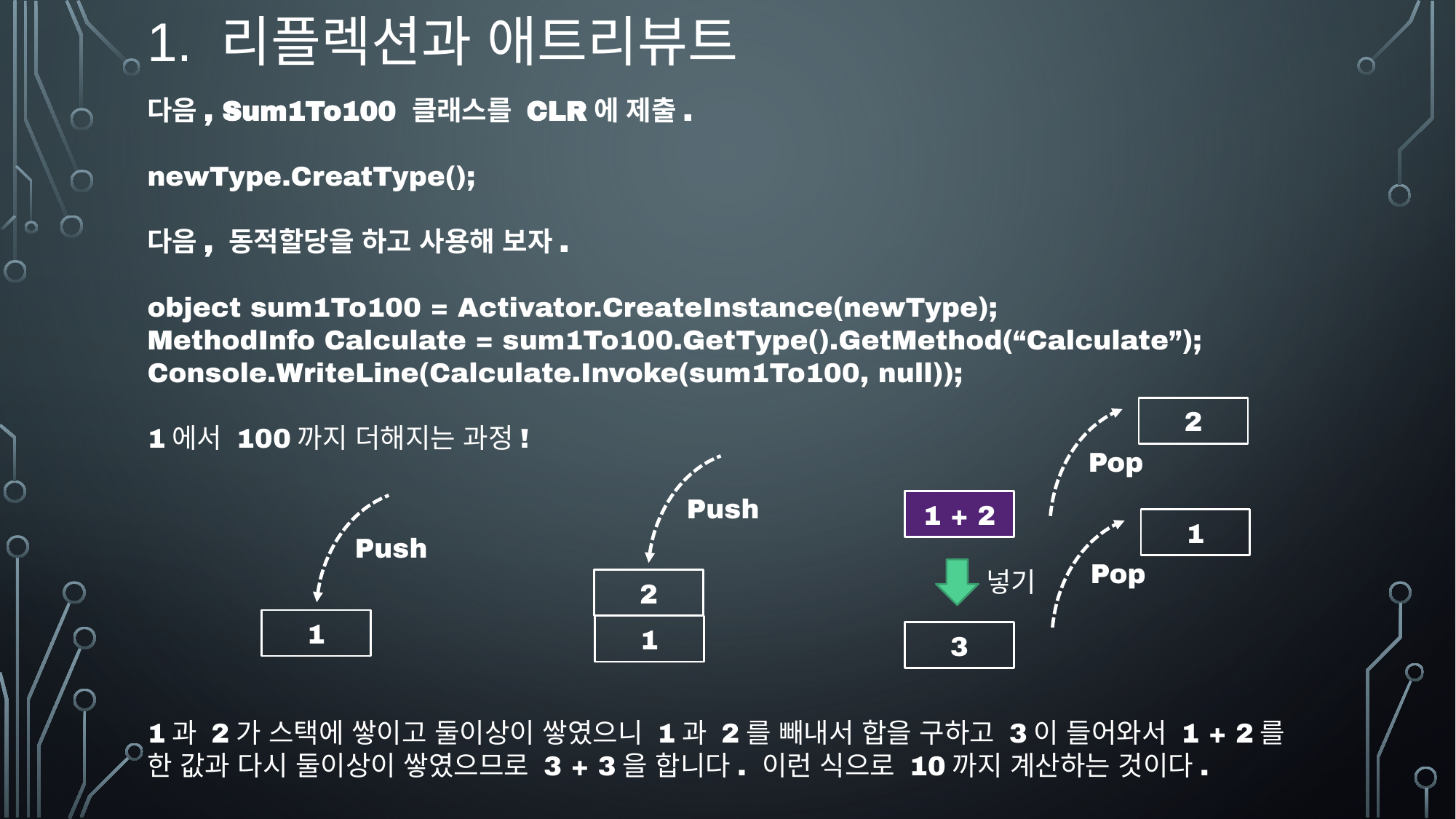

# 1. 리플렉션과 애트리뷰트
다음, Sum1To100 클래스를 CLR에 제출.

newType.CreatType();

다음, 동적할당을 하고 사용해 보자.

object sum1To100 = Activator.CreateInstance(newType);
MethodInfo Calculate = sum1To100.GetType().GetMethod(“Calculate”);
Console.WriteLine(Calculate.Invoke(sum1To100, null));

1에서 100까지 더해지는 과정!

1과 2가 스택에 쌓이고 둘이상이 쌓였으니 1과 2를 빼내서 합을 구하고 3이 들어와서 1 + 2를 한 값과 다시 둘이상이 쌓였으므로 3 + 3을 합니다. 이런 식으로 10까지 계산하는 것이다.
2

Pop
1

Pop
1 + 2

넣기
3

Push
2
1

Push
1